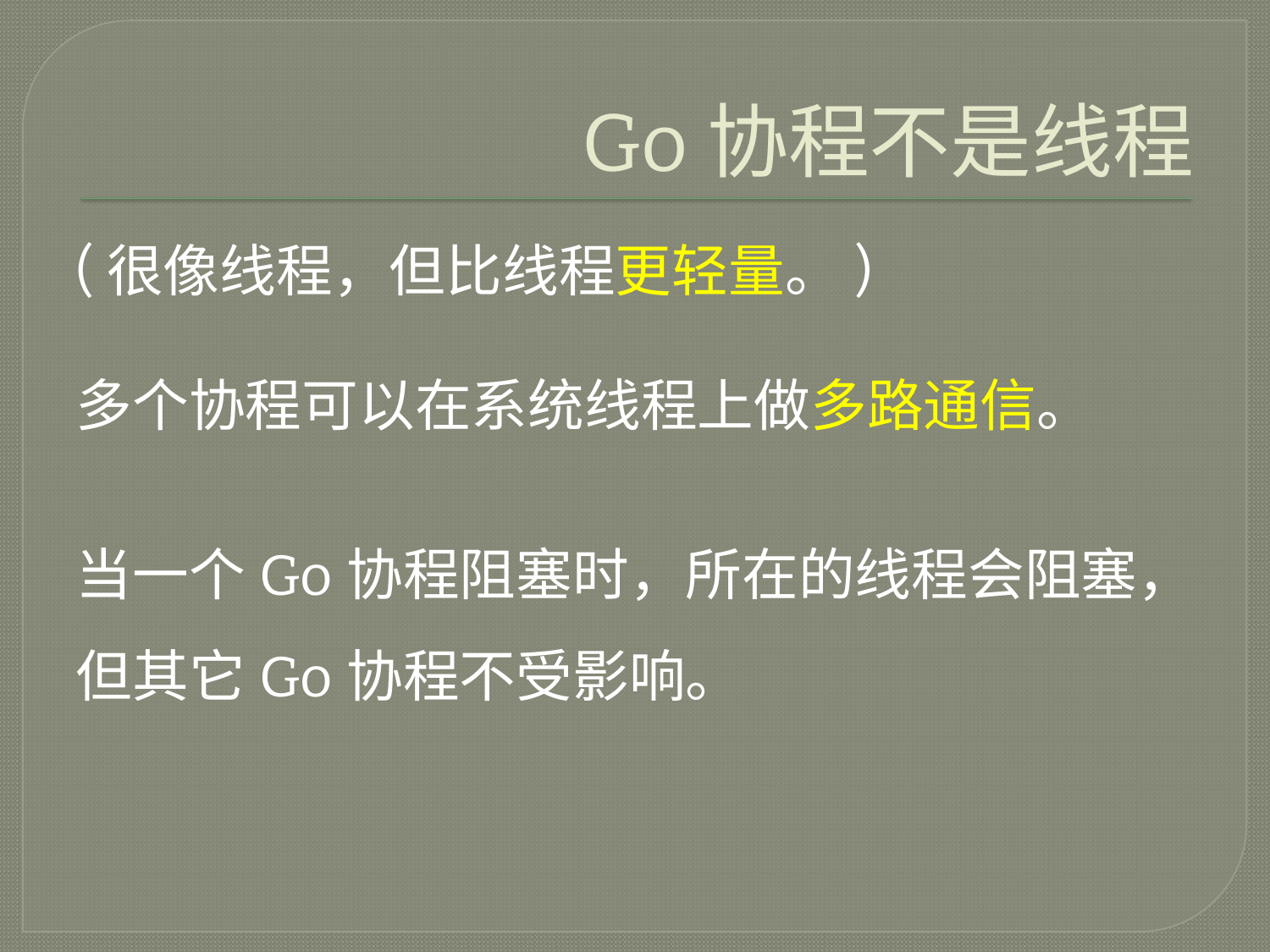

# Go协程不是线程
(很像线程，但比线程更轻量。)

多个协程可以在系统线程上做多路通信。

当一个Go协程阻塞时，所在的线程会阻塞，但其它Go协程不受影响。